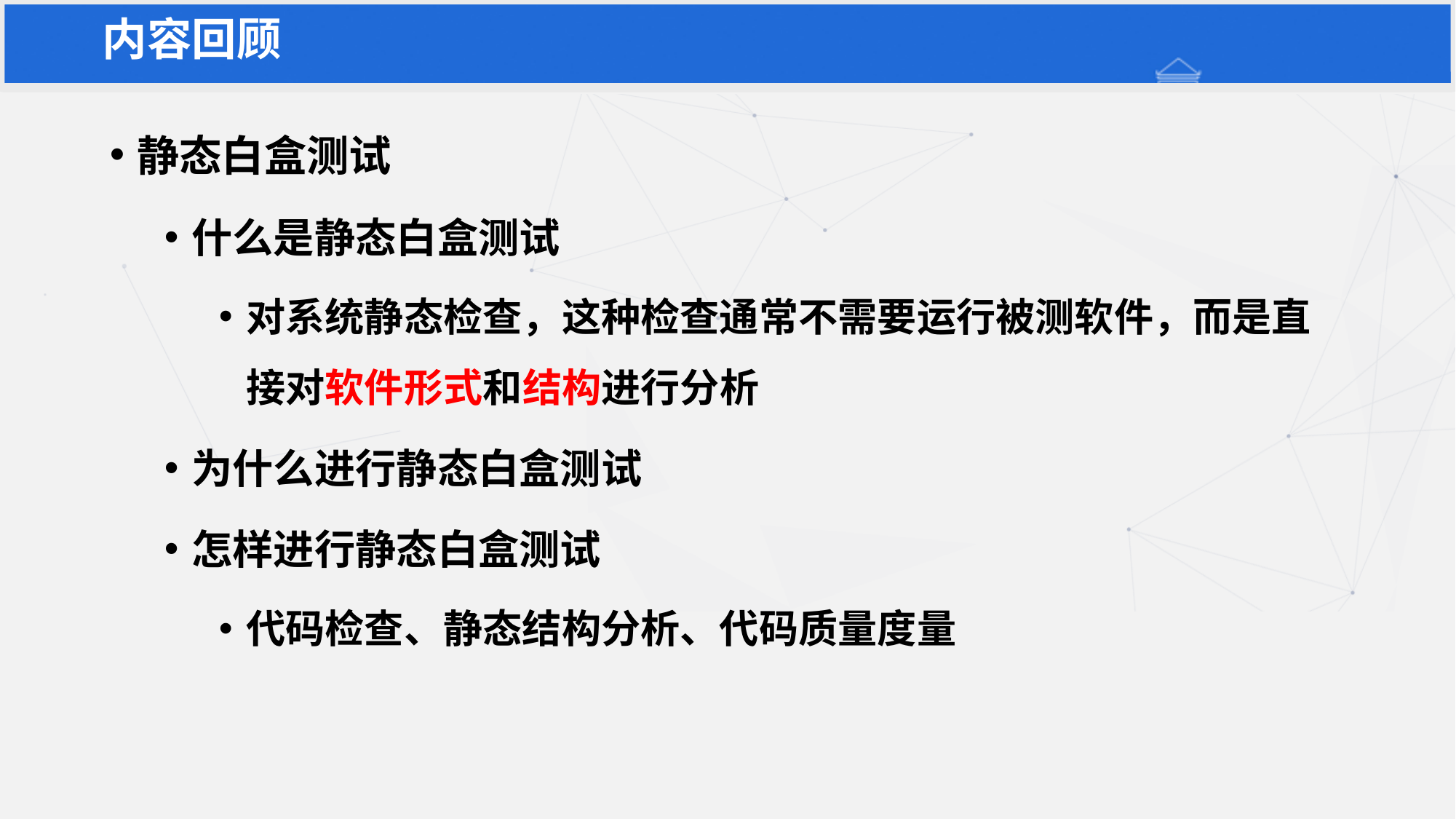

内容回顾
静态白盒测试
什么是静态白盒测试
对系统静态检查，这种检查通常不需要运行被测软件，而是直接对软件形式和结构进行分析
为什么进行静态白盒测试
怎样进行静态白盒测试
代码检查、静态结构分析、代码质量度量